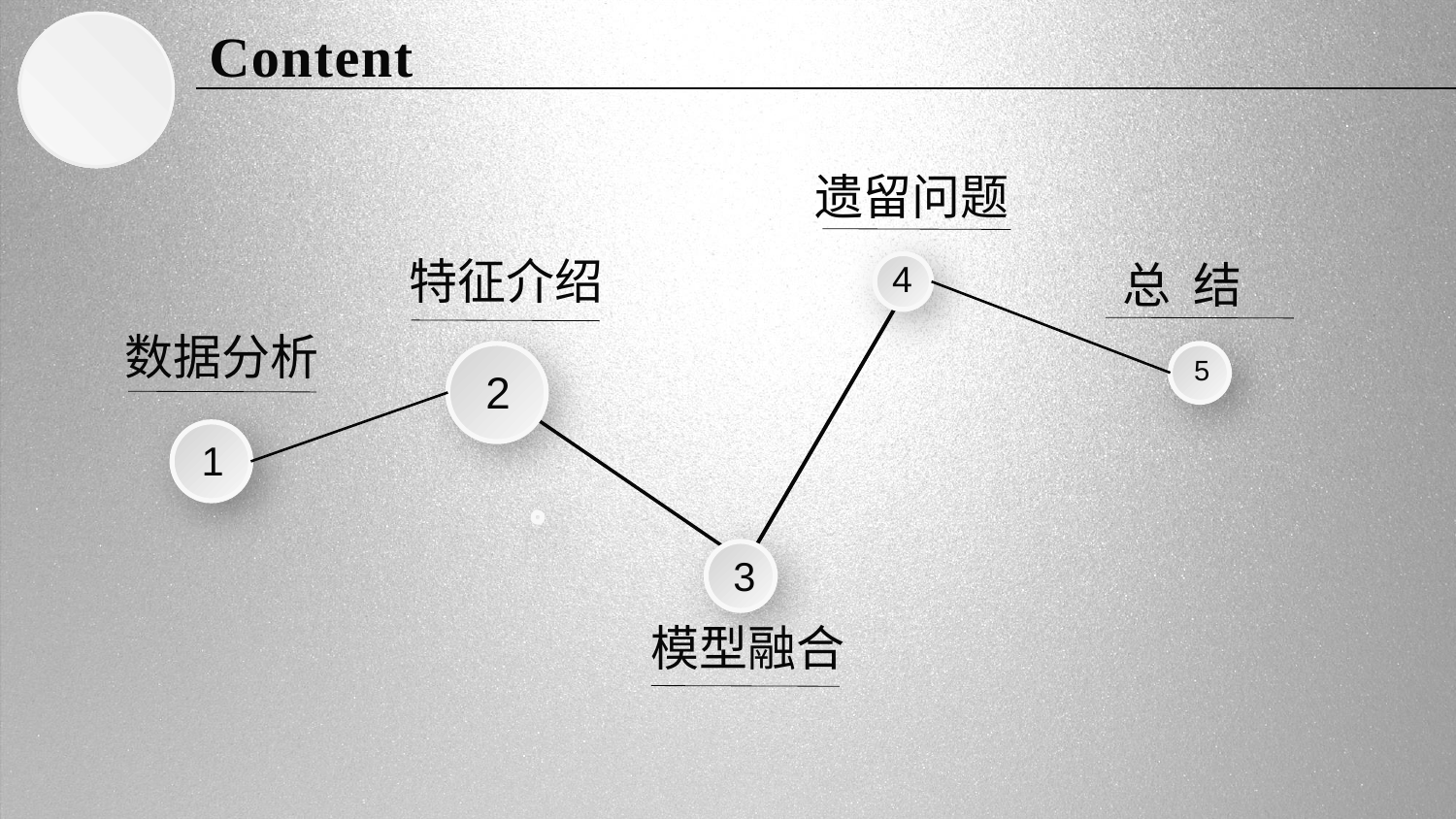

Content

遗留问题

特征介绍
 总  结
4

数据分析

2

5

1

3
模型融合